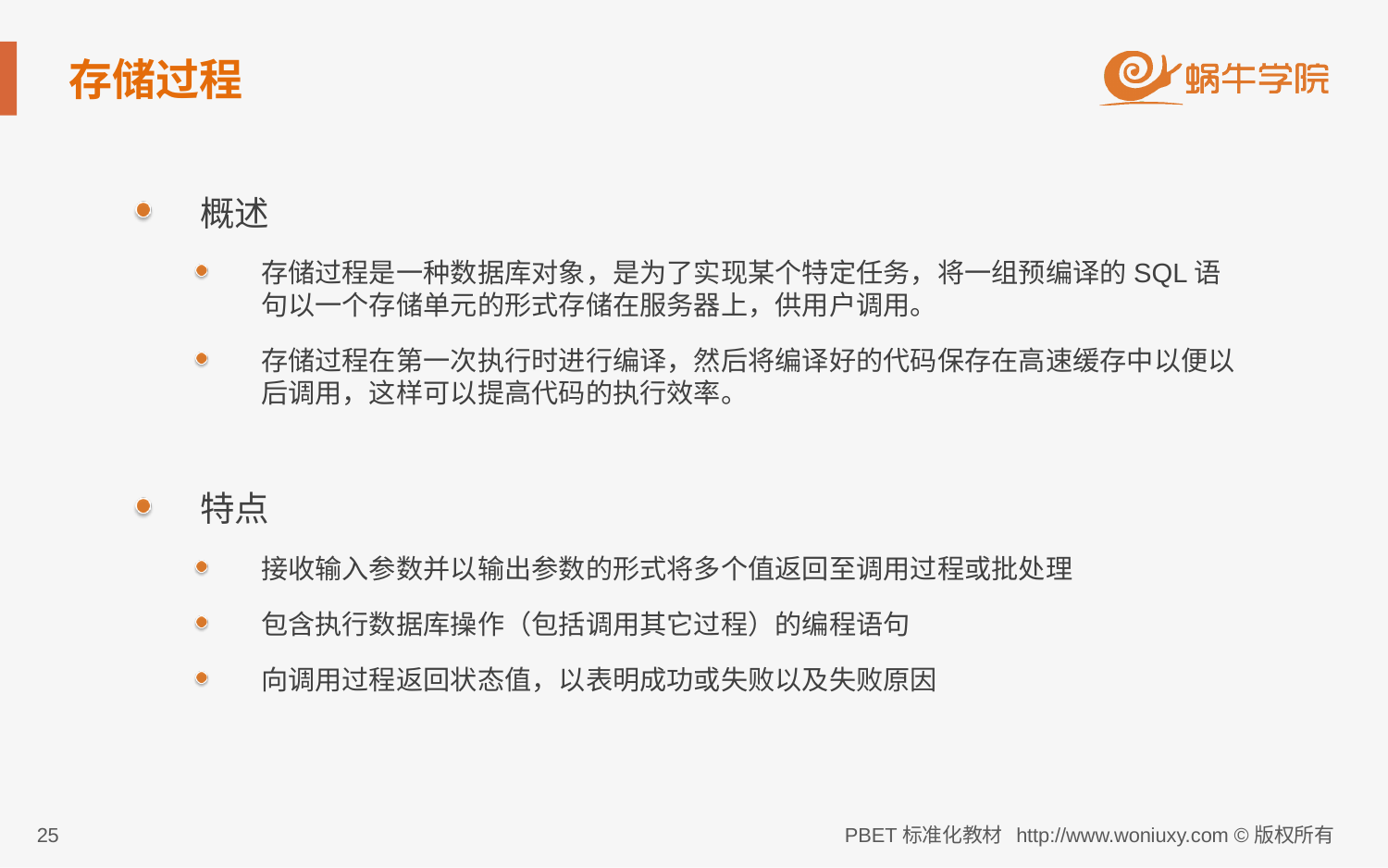

# 存储过程
概述
存储过程是一种数据库对象，是为了实现某个特定任务，将一组预编译的SQL语句以一个存储单元的形式存储在服务器上，供用户调用。
存储过程在第一次执行时进行编译，然后将编译好的代码保存在高速缓存中以便以后调用，这样可以提高代码的执行效率。

特点
接收输入参数并以输出参数的形式将多个值返回至调用过程或批处理
包含执行数据库操作（包括调用其它过程）的编程语句
向调用过程返回状态值，以表明成功或失败以及失败原因